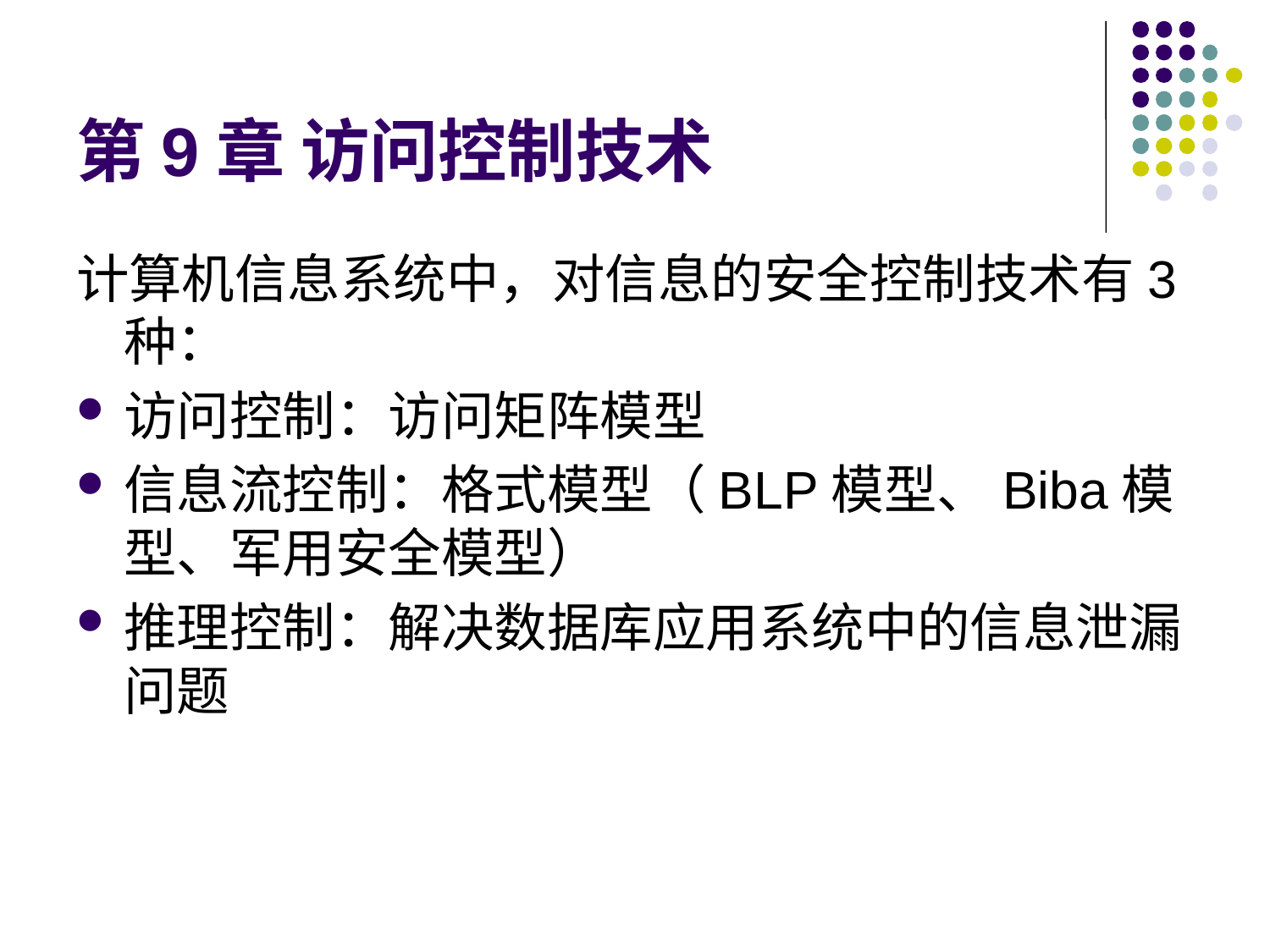

# 第9章 访问控制技术
计算机信息系统中，对信息的安全控制技术有3种：
访问控制：访问矩阵模型
信息流控制：格式模型（BLP模型、Biba模型、军用安全模型）
推理控制：解决数据库应用系统中的信息泄漏问题